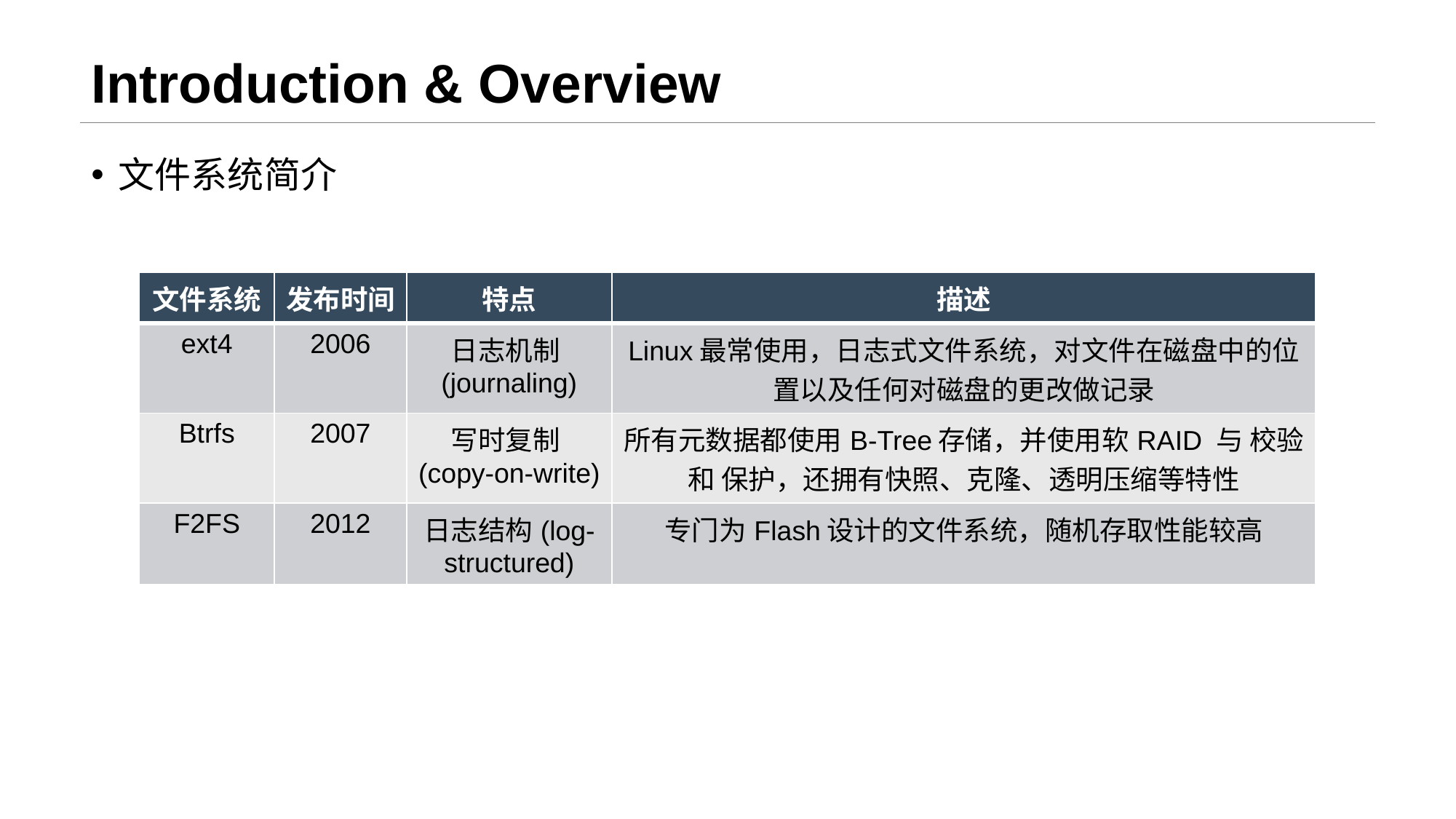

# Introduction & Overview
文件系统简介
| 文件系统 | 发布时间 | 特点 | 描述 |
| --- | --- | --- | --- |
| ext4 | 2006 | 日志机制(journaling) | Linux最常使用，日志式文件系统，对文件在磁盘中的位置以及任何对磁盘的更改做记录 |
| Btrfs | 2007 | 写时复制(copy-on-write) | 所有元数据都使用B-Tree存储，并使用软RAID 与 校验和 保护，还拥有快照、克隆、透明压缩等特性 |
| F2FS | 2012 | 日志结构(log-structured) | 专门为Flash设计的文件系统，随机存取性能较高 |